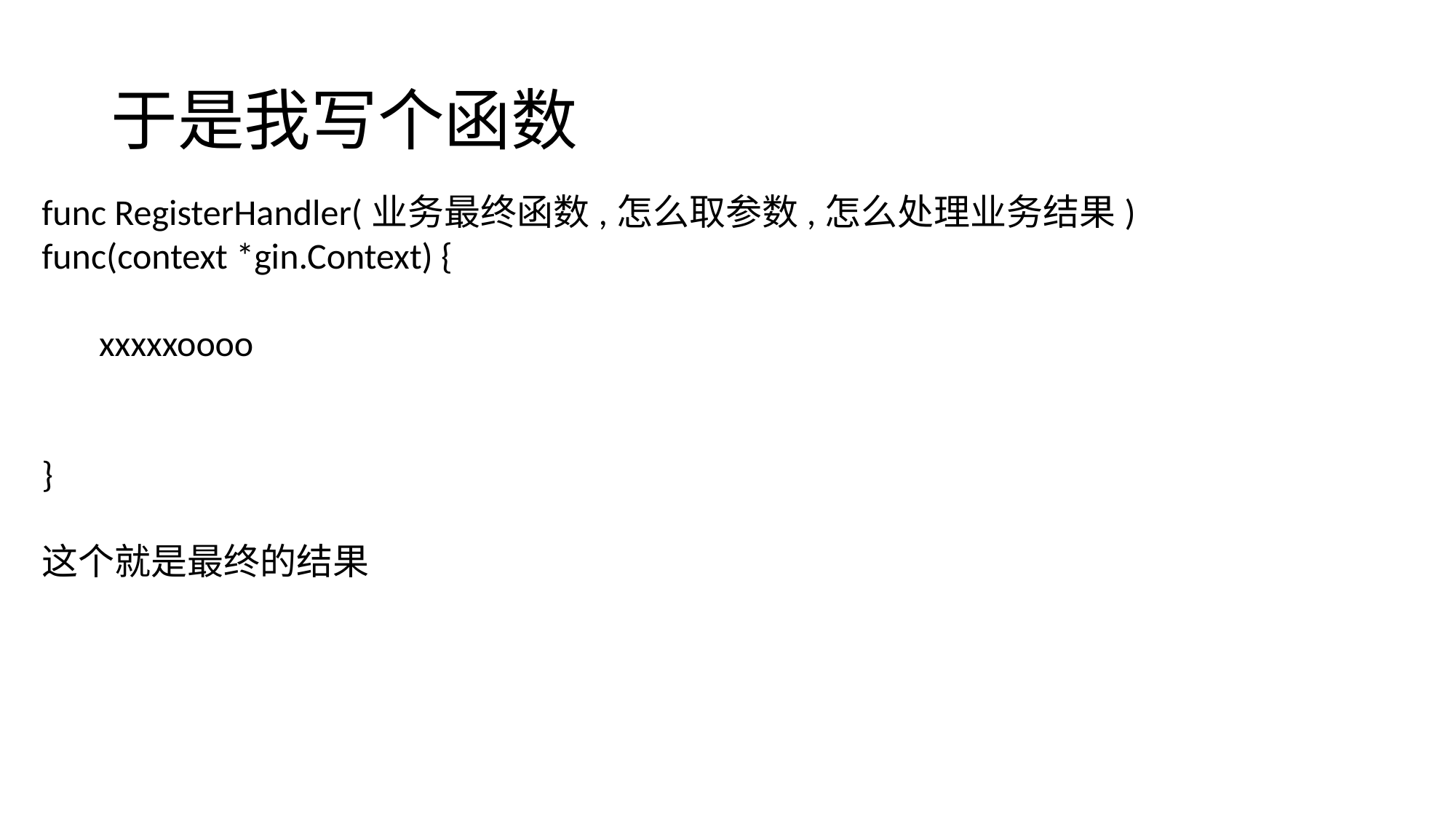

# 于是我写个函数
func RegisterHandler(业务最终函数,怎么取参数,怎么处理业务结果) func(context *gin.Context) {

       xxxxxoooo

}

这个就是最终的结果